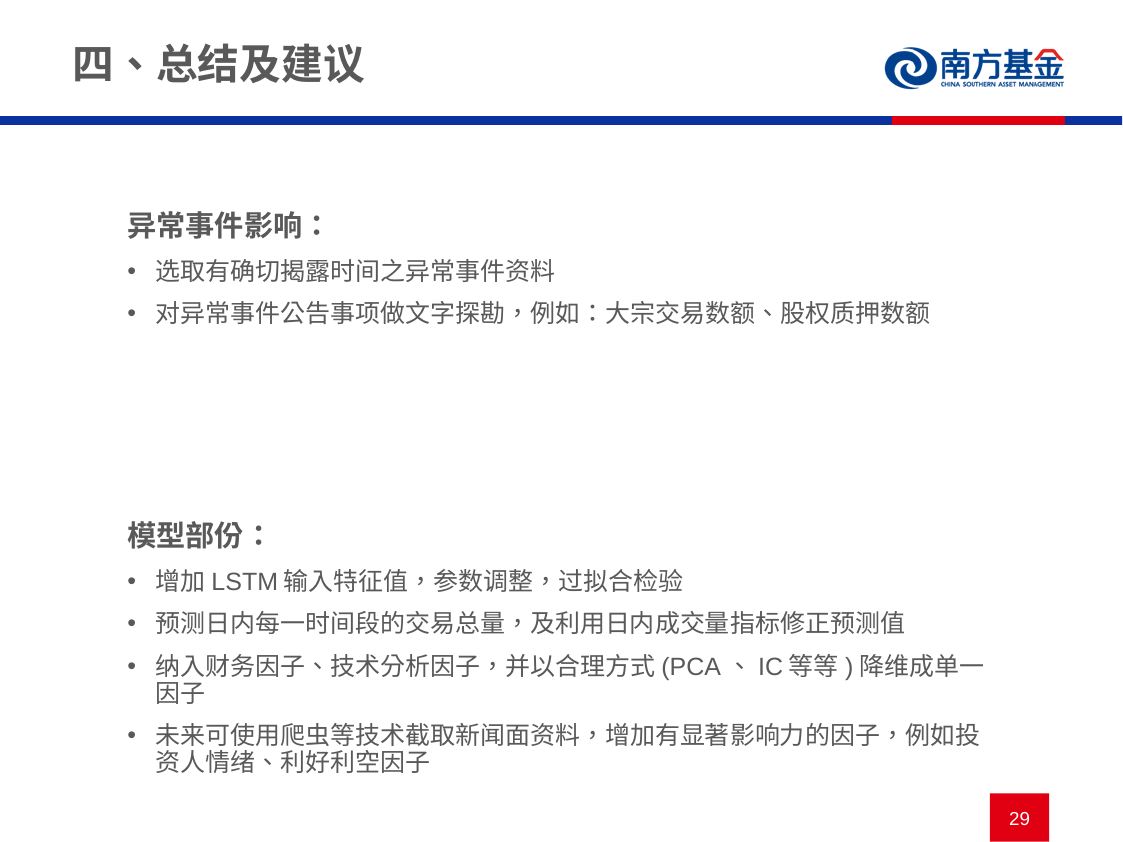

# 四、总结及建议
异常事件影响：
选取有确切揭露时间之异常事件资料
对异常事件公告事项做文字探勘，例如：大宗交易数额、股权质押数额
模型部份：
增加LSTM输入特征值，参数调整，过拟合检验
预测日内每一时间段的交易总量，及利用日内成交量指标修正预测值
纳入财务因子、技术分析因子，并以合理方式(PCA、IC等等)降维成单一因子
未来可使用爬虫等技术截取新闻面资料，增加有显著影响力的因子，例如投资人情绪、利好利空因子

29